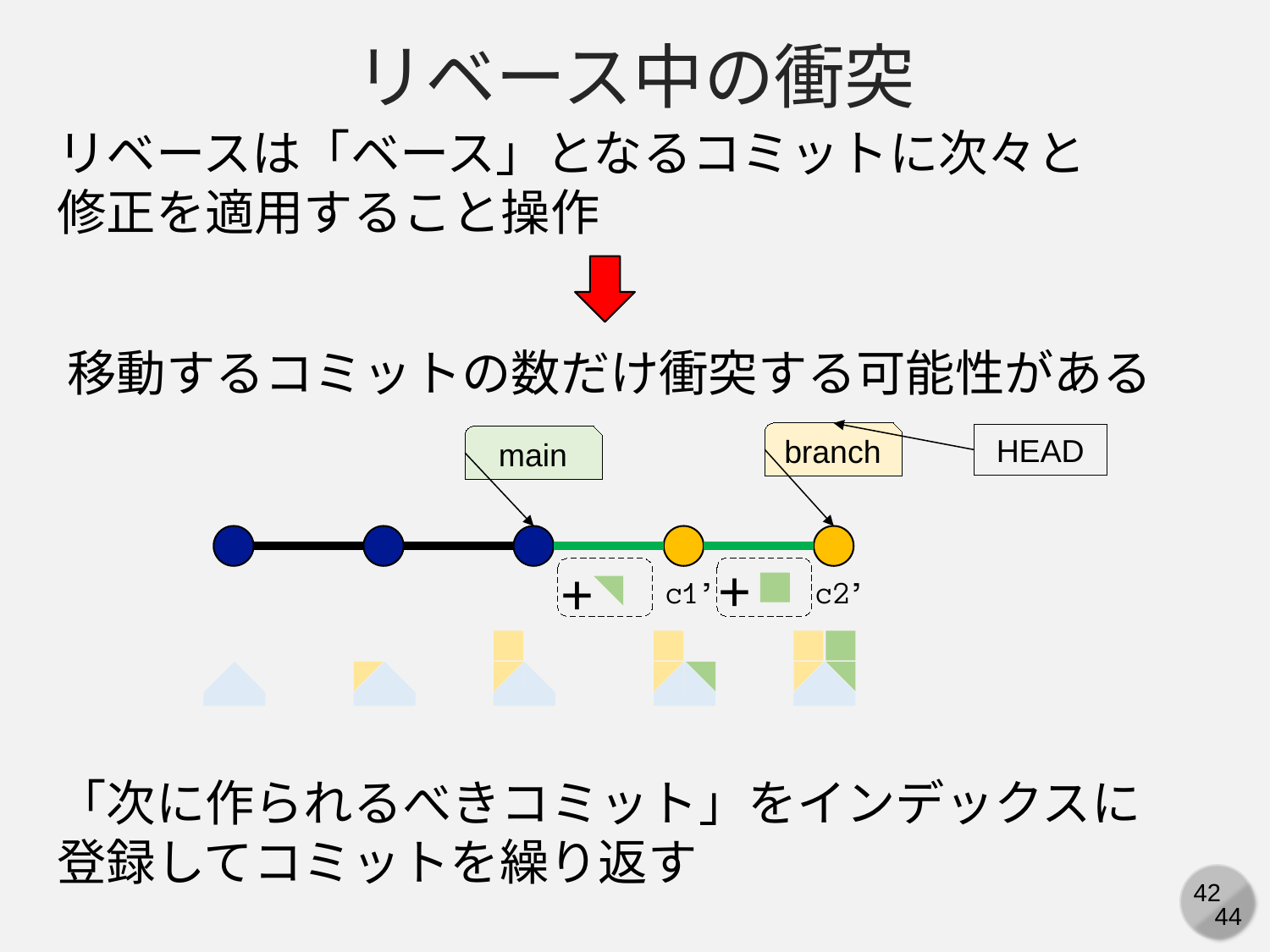

リベース中の衝突
リベースは「ベース」となるコミットに次々と修正を適用すること操作

移動するコミットの数だけ衝突する可能性がある
branch
HEAD
main

+
+

c1’
c2’

「次に作られるべきコミット」をインデックスに登録してコミットを繰り返す